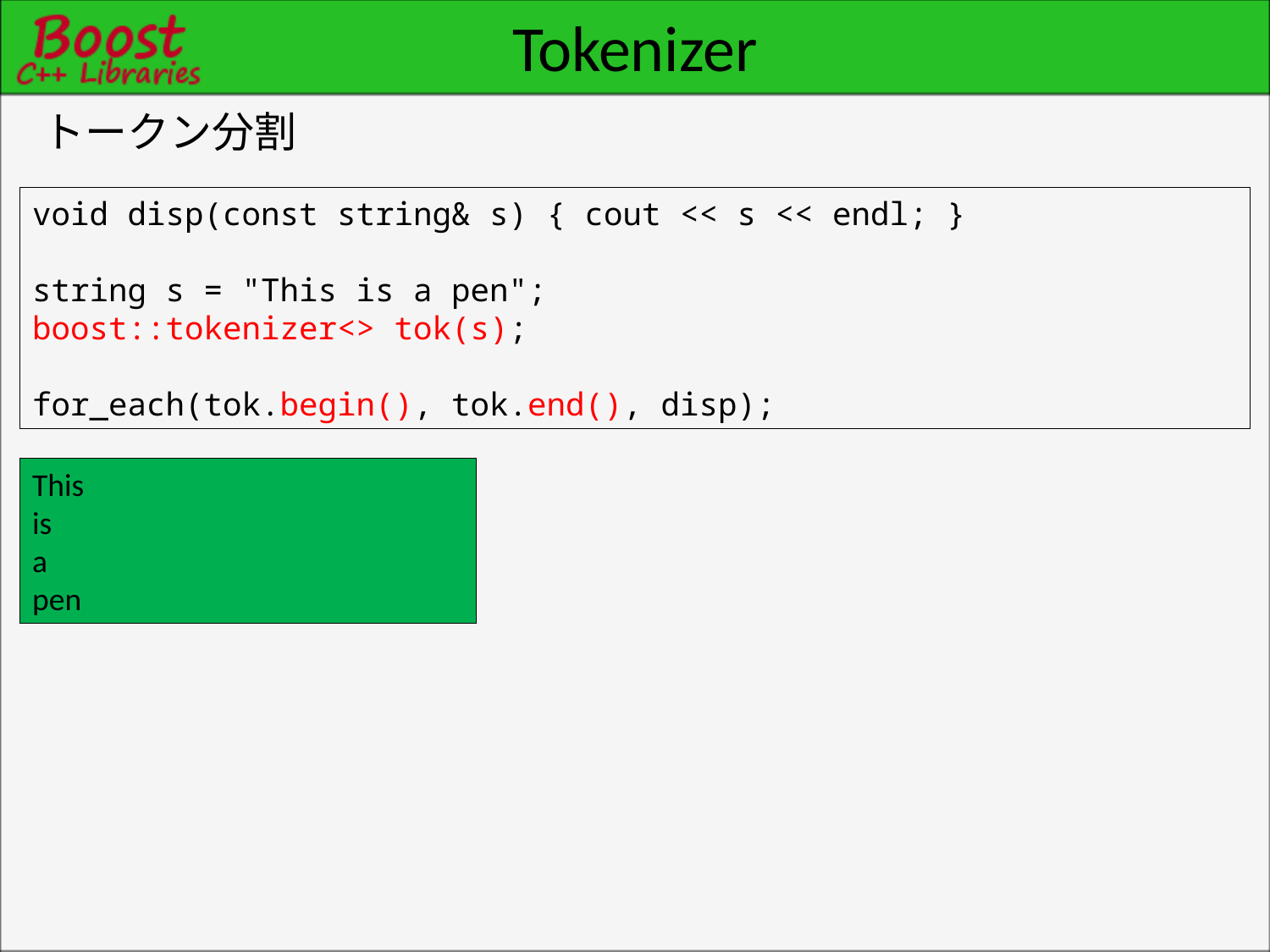

# Tokenizer
トークン分割
void disp(const string& s) { cout << s << endl; }

string s = "This is a pen";
boost::tokenizer<> tok(s);

for_each(tok.begin(), tok.end(), disp);
This
is
a
pen